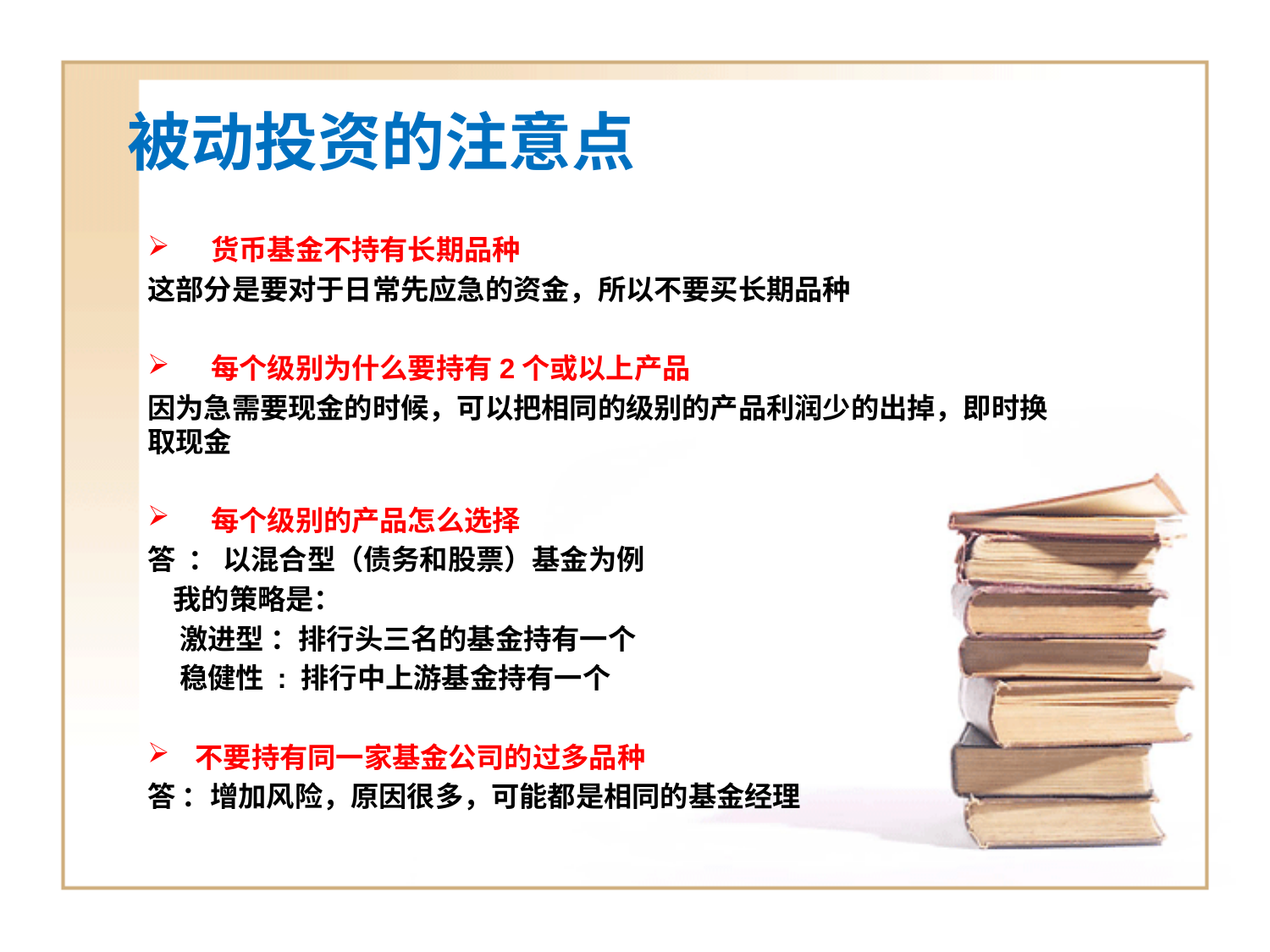

# 被动投资的注意点
货币基金不持有长期品种
这部分是要对于日常先应急的资金，所以不要买长期品种

每个级别为什么要持有2个或以上产品
因为急需要现金的时候，可以把相同的级别的产品利润少的出掉，即时换取现金

每个级别的产品怎么选择
答  ： 以混合型（债务和股票）基金为例
   我的策略是：
    激进型 ：排行头三名的基金持有一个
    稳健性 : 排行中上游基金持有一个

不要持有同一家基金公司的过多品种
答 ：增加风险，原因很多，可能都是相同的基金经理